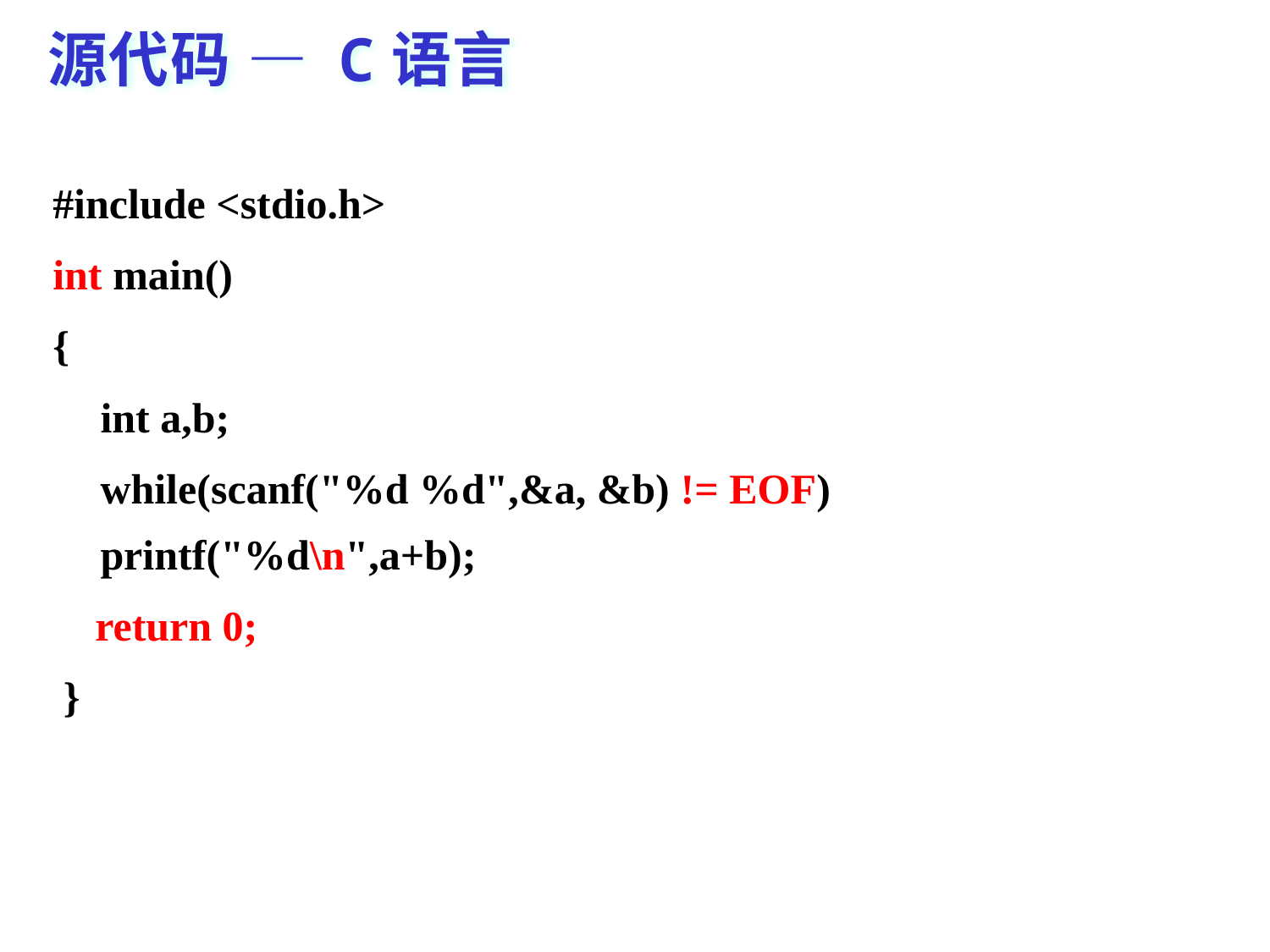

# 源代码 — C语言
#include <stdio.h>
int main()
{
	int a,b;
	while(scanf("%d %d",&a, &b) != EOF)  	    		printf("%d\n",a+b);
    return 0;
 }